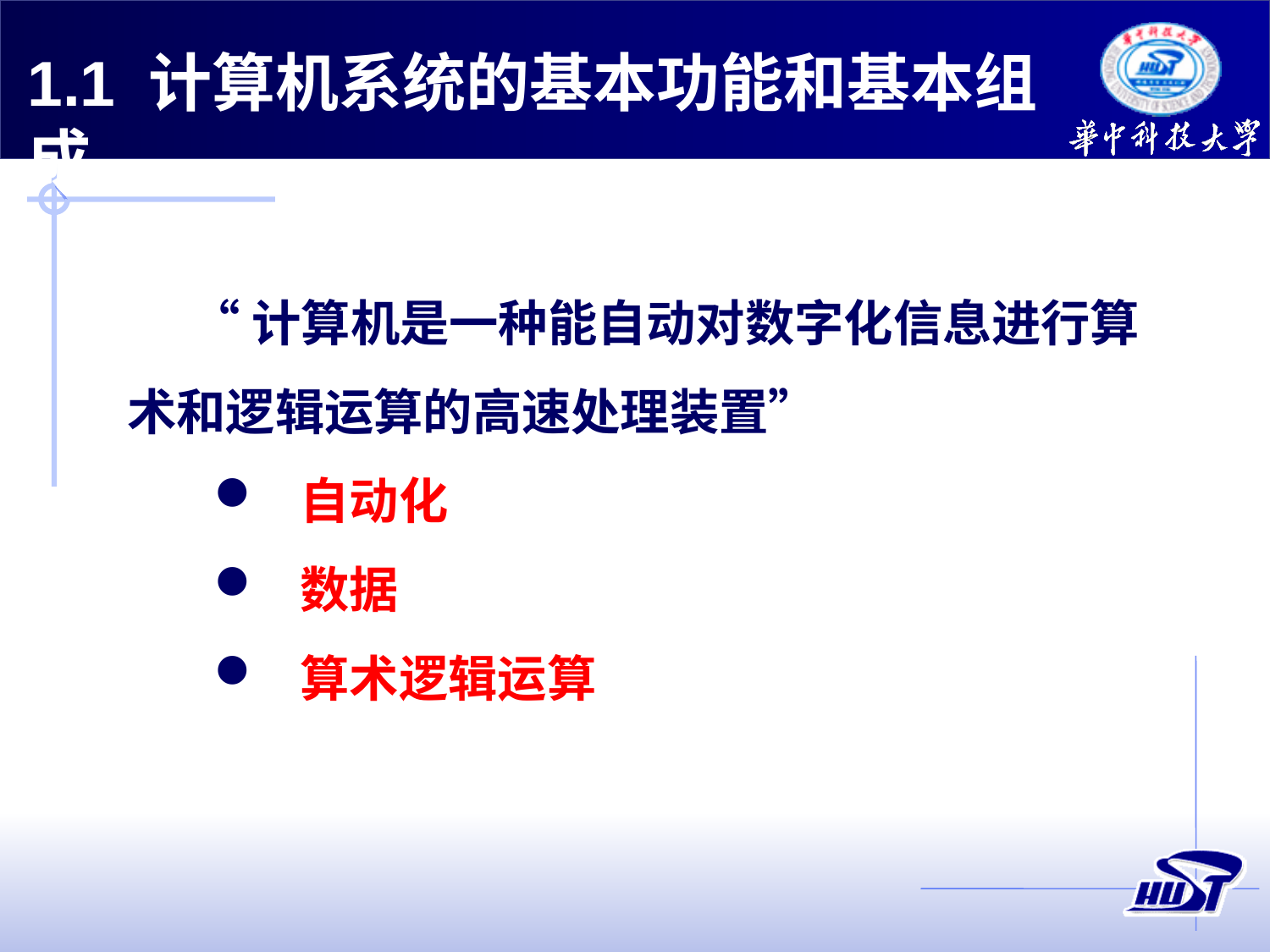

1.1 计算机系统的基本功能和基本组成
“计算机是一种能自动对数字化信息进行算术和逻辑运算的高速处理装置”
 自动化
 数据
 算术逻辑运算